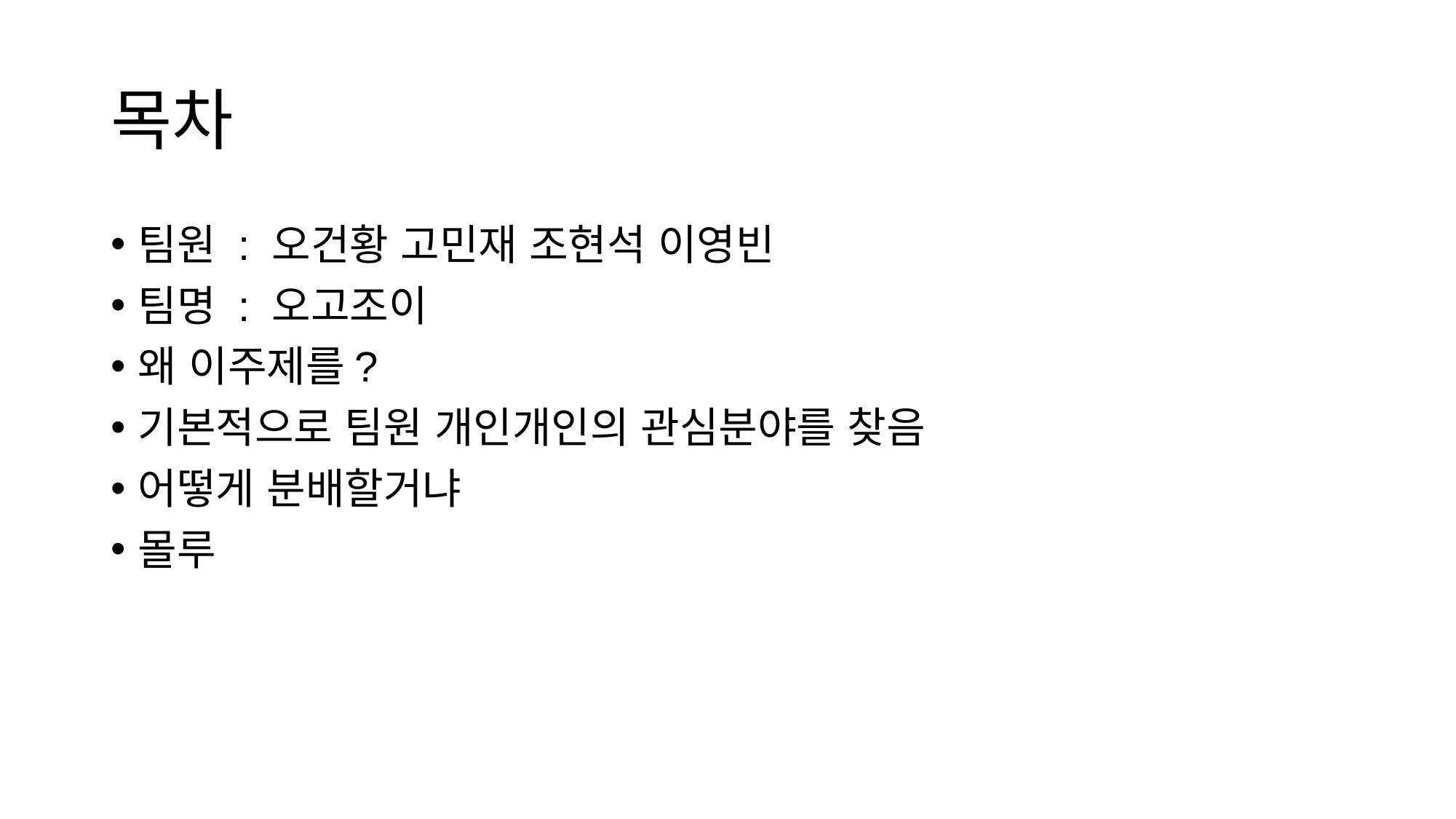

# 목차
팀원 : 오건황 고민재 조현석 이영빈
팀명 : 오고조이
왜 이주제를?
기본적으로 팀원 개인개인의 관심분야를 찾음
어떻게 분배할거냐
몰루